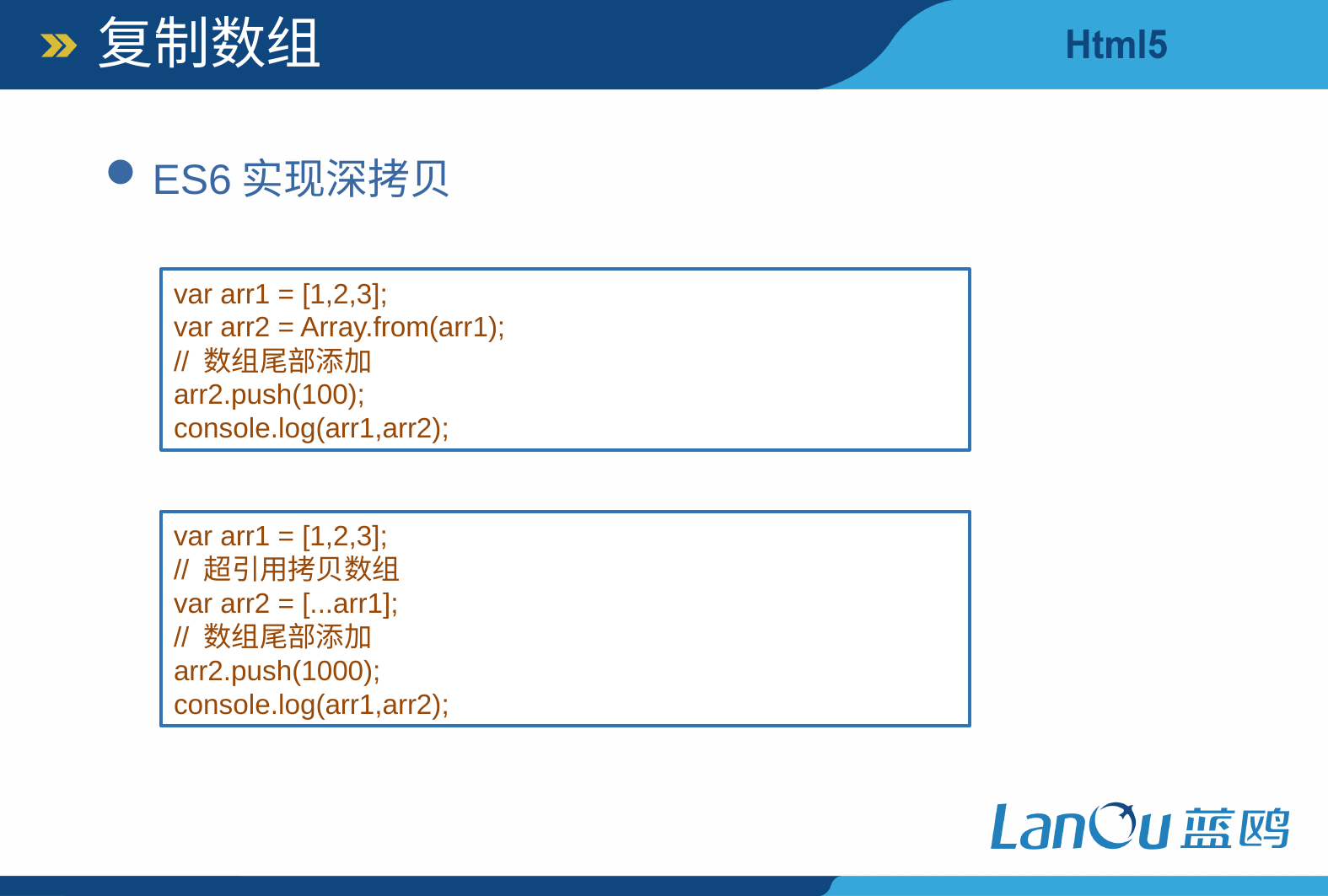

复制数组
ES6实现深拷贝
var arr1 = [1,2,3];
var arr2 = Array.from(arr1);
// 数组尾部添加
arr2.push(100);
console.log(arr1,arr2);
var arr1 = [1,2,3];
// 超引用拷贝数组
var arr2 = [...arr1];
// 数组尾部添加
arr2.push(1000);
console.log(arr1,arr2);